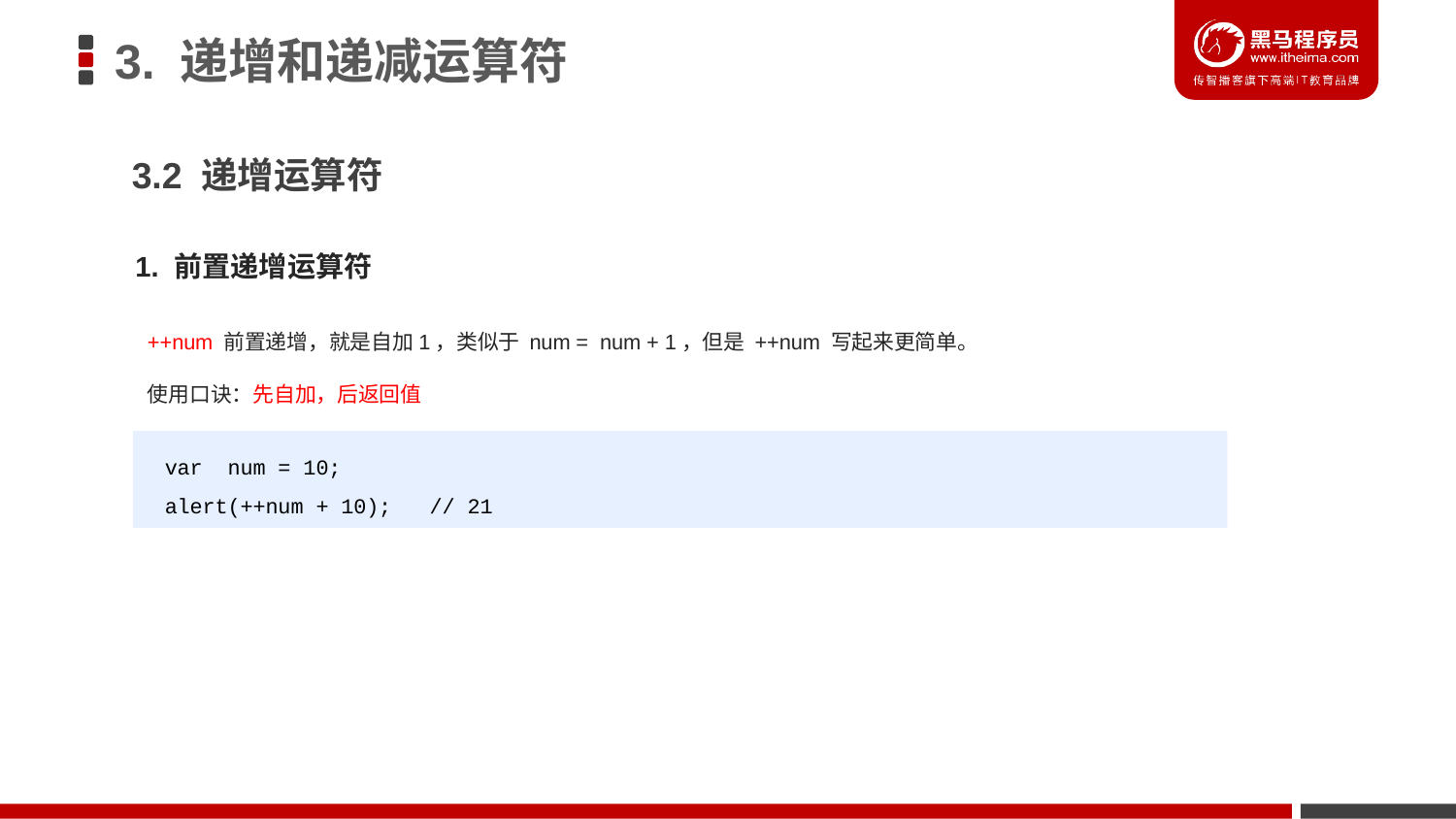

# 3. 递增和递减运算符
3.2 递增运算符
1. 前置递增运算符
++num 前置递增，就是自加1，类似于 num =  num + 1，但是 ++num 写起来更简单。
使用口诀：先自加，后返回值
var  num = 10;
alert(++num + 10);   // 21